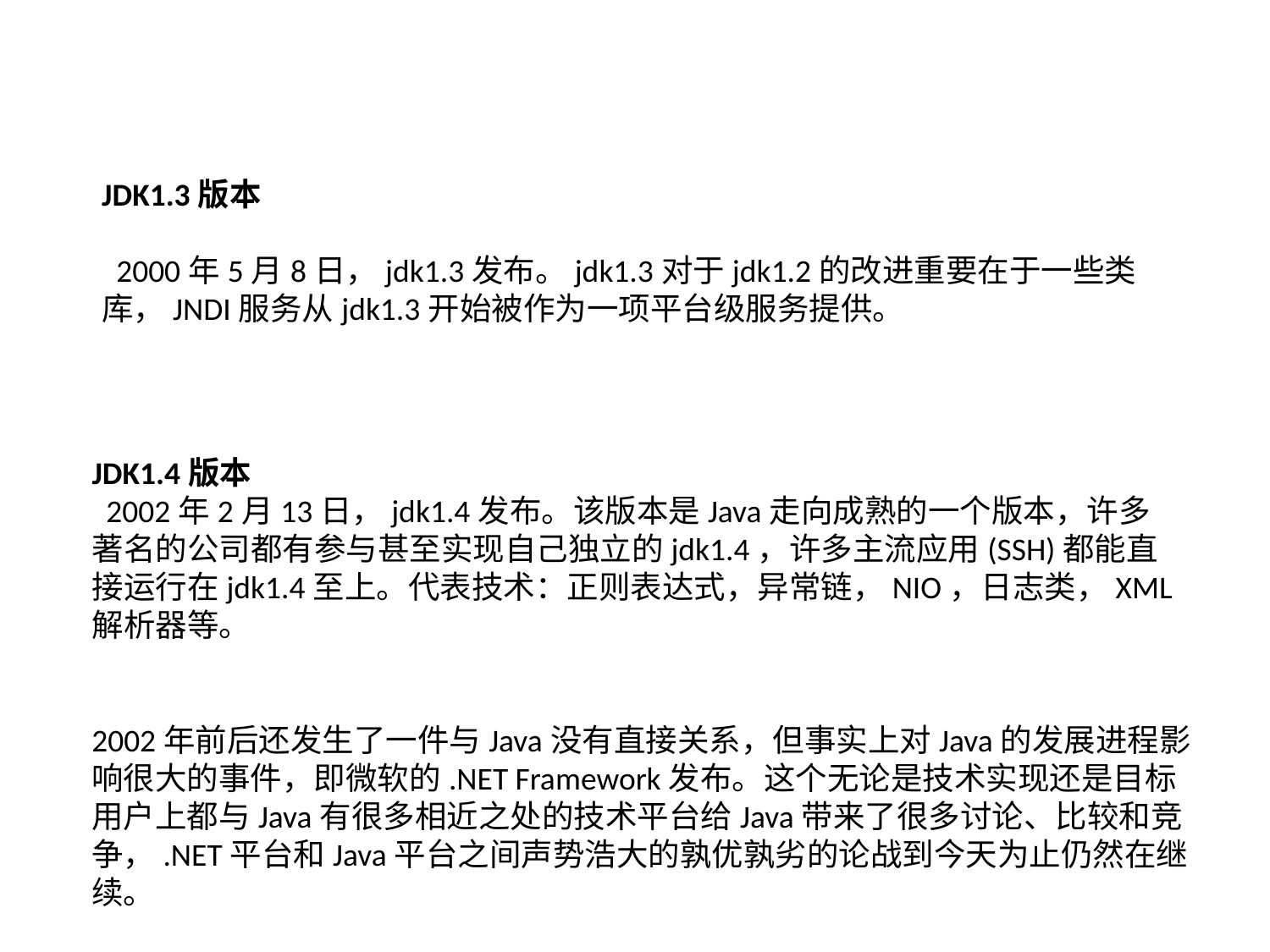

JDK1.3版本

  2000年5月8日，jdk1.3发布。jdk1.3对于jdk1.2的改进重要在于一些类库，JNDI服务从jdk1.3开始被作为一项平台级服务提供。
JDK1.4版本
  2002年2月13日，jdk1.4发布。该版本是Java走向成熟的一个版本，许多著名的公司都有参与甚至实现自己独立的jdk1.4，许多主流应用(SSH)都能直接运行在jdk1.4至上。代表技术：正则表达式，异常链，NIO，日志类，XML解析器等。
2002年前后还发生了一件与Java没有直接关系，但事实上对Java的发展进程影响很大的事件，即微软的.NET Framework发布。这个无论是技术实现还是目标用户上都与Java有很多相近之处的技术平台给Java带来了很多讨论、比较和竞争，.NET平台和Java平台之间声势浩大的孰优孰劣的论战到今天为止仍然在继续。